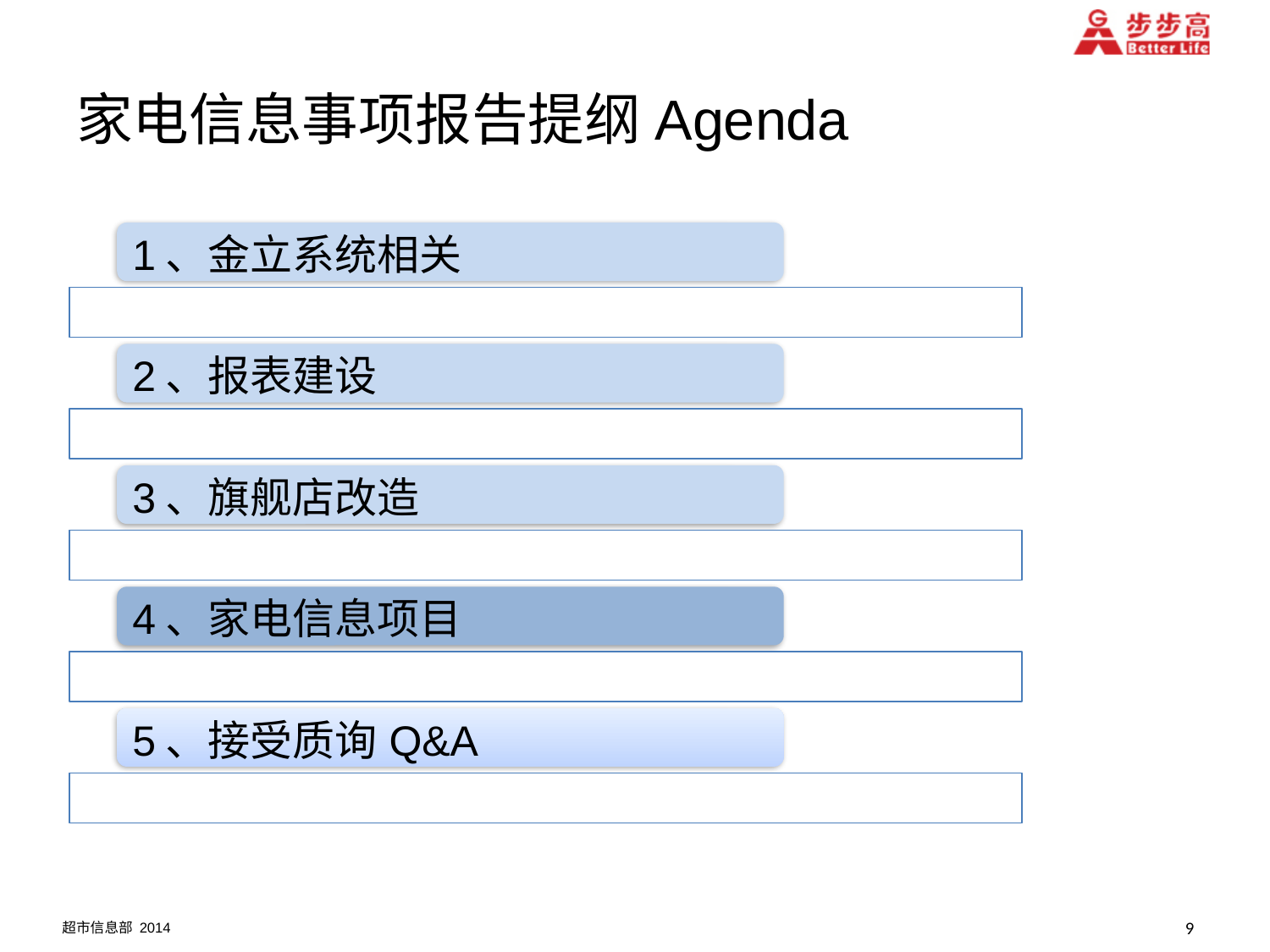

# 家电信息事项报告提纲Agenda
1、金立系统相关
2、报表建设
3、旗舰店改造
5、接受质询Q&A
4、家电信息项目
9